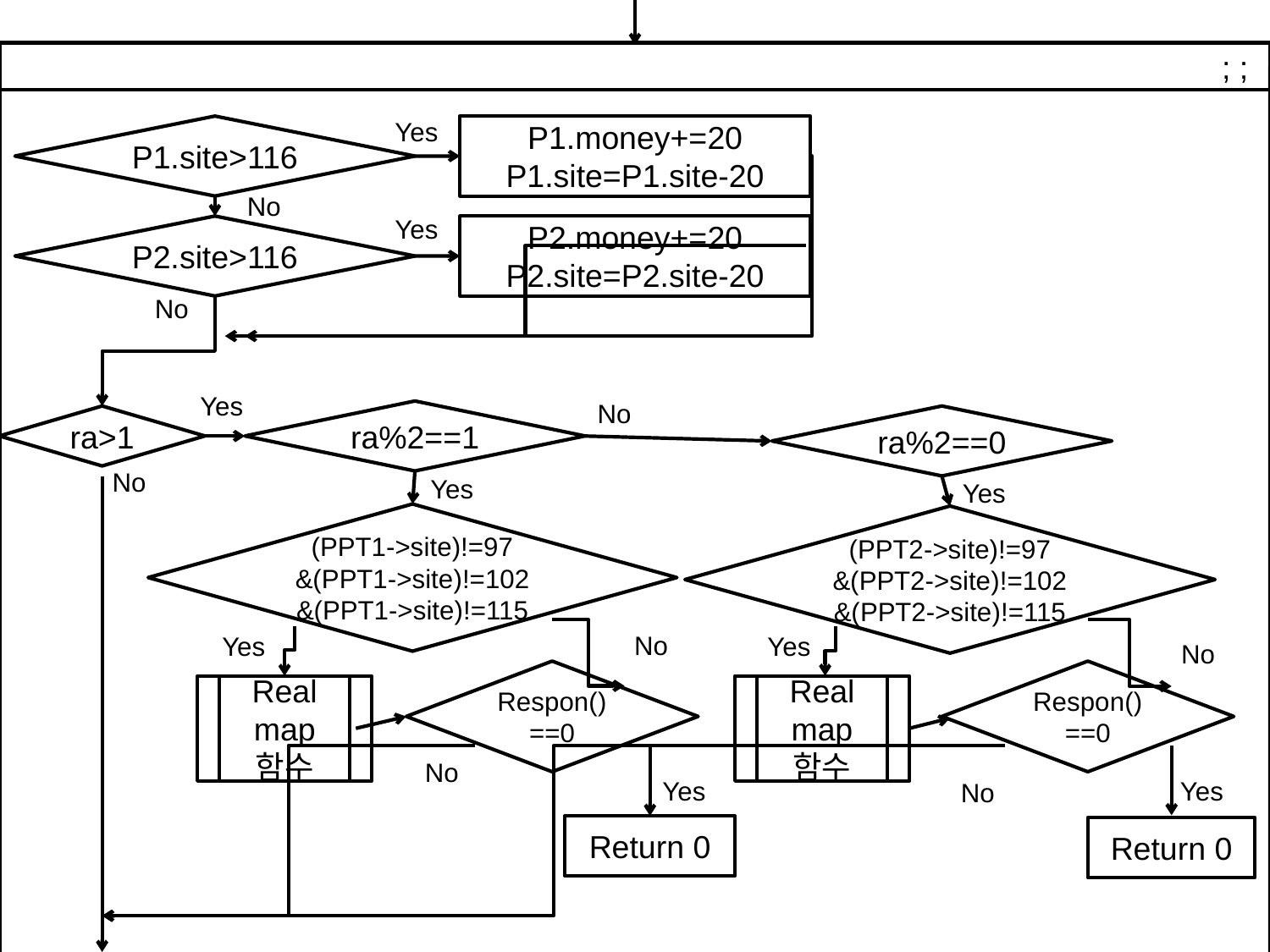

; ;
Yes
P1.site>116
P1.money+=20
P1.site=P1.site-20
No
Yes
P2.site>116
P2.money+=20
P2.site=P2.site-20
No
Yes
No
ra%2==1
ra>1
ra%2==0
No
Yes
Yes
(PPT1->site)!=97
&(PPT1->site)!=102
&(PPT1->site)!=115
(PPT2->site)!=97
&(PPT2->site)!=102
&(PPT2->site)!=115
No
Yes
Yes
No
Respon()
==0
Respon()
==0
Real map 함수
Real map 함수
No
Yes
Yes
No
Return 0
Return 0